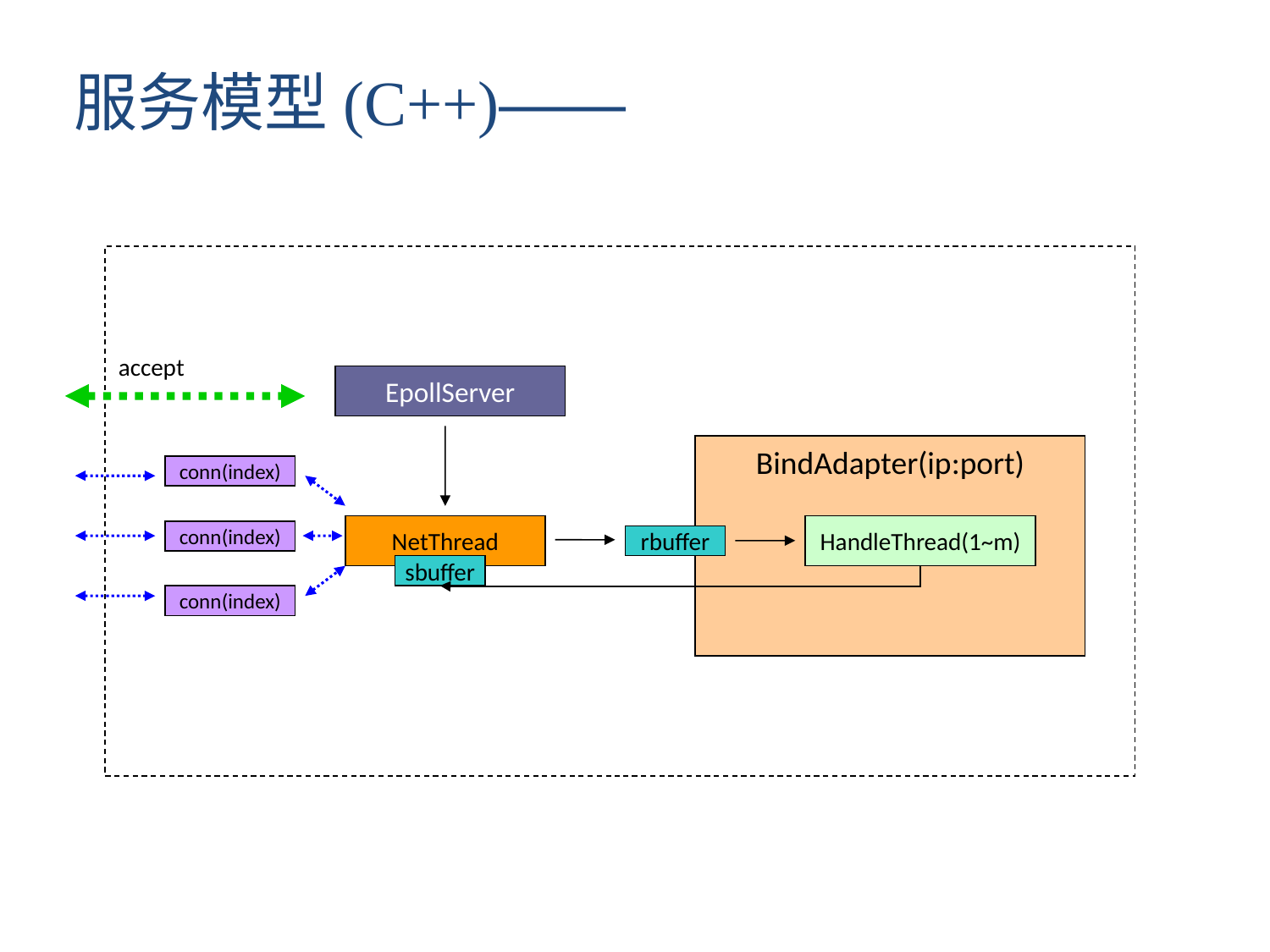

服务模型(C++)——

accept
EpollServer

BindAdapter(ip:port)
conn(index)

NetThread
HandleThread(1~m)
conn(index)
rbuffer

sbuffer

conn(index)